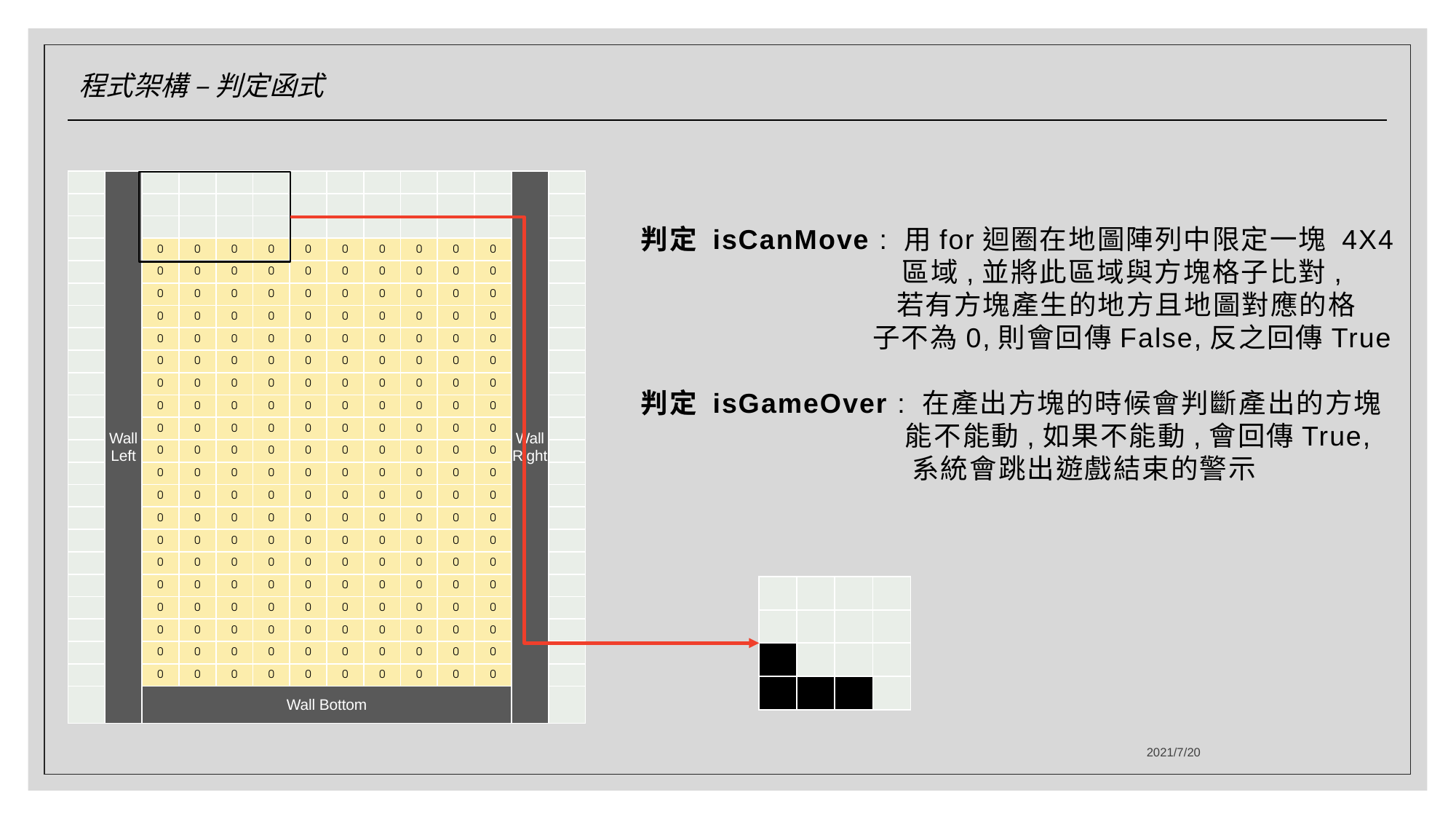

程式架構 – 判定函式
|  | Wall Left |  |  |  |  |  |  |  |  |  |  | Wall Right |  |
| --- | --- | --- | --- | --- | --- | --- | --- | --- | --- | --- | --- | --- | --- |
|  |  |  |  |  |  |  |  |  |  |  |  |  |  |
|  |  |  |  |  |  |  |  |  |  |  |  |  |  |
|  |  | 0 | 0 | 0 | 0 | 0 | 0 | 0 | 0 | 0 | 0 |  |  |
|  |  | 0 | 0 | 0 | 0 | 0 | 0 | 0 | 0 | 0 | 0 |  |  |
|  |  | 0 | 0 | 0 | 0 | 0 | 0 | 0 | 0 | 0 | 0 |  |  |
|  |  | 0 | 0 | 0 | 0 | 0 | 0 | 0 | 0 | 0 | 0 |  |  |
|  |  | 0 | 0 | 0 | 0 | 0 | 0 | 0 | 0 | 0 | 0 |  |  |
|  |  | 0 | 0 | 0 | 0 | 0 | 0 | 0 | 0 | 0 | 0 |  |  |
|  |  | 0 | 0 | 0 | 0 | 0 | 0 | 0 | 0 | 0 | 0 |  |  |
|  |  | 0 | 0 | 0 | 0 | 0 | 0 | 0 | 0 | 0 | 0 |  |  |
|  |  | 0 | 0 | 0 | 0 | 0 | 0 | 0 | 0 | 0 | 0 |  |  |
|  |  | 0 | 0 | 0 | 0 | 0 | 0 | 0 | 0 | 0 | 0 |  |  |
|  |  | 0 | 0 | 0 | 0 | 0 | 0 | 0 | 0 | 0 | 0 |  |  |
|  |  | 0 | 0 | 0 | 0 | 0 | 0 | 0 | 0 | 0 | 0 |  |  |
|  |  | 0 | 0 | 0 | 0 | 0 | 0 | 0 | 0 | 0 | 0 |  |  |
|  |  | 0 | 0 | 0 | 0 | 0 | 0 | 0 | 0 | 0 | 0 |  |  |
|  |  | 0 | 0 | 0 | 0 | 0 | 0 | 0 | 0 | 0 | 0 |  |  |
|  |  | 0 | 0 | 0 | 0 | 0 | 0 | 0 | 0 | 0 | 0 |  |  |
|  |  | 0 | 0 | 0 | 0 | 0 | 0 | 0 | 0 | 0 | 0 |  |  |
|  |  | 0 | 0 | 0 | 0 | 0 | 0 | 0 | 0 | 0 | 0 |  |  |
|  |  | 0 | 0 | 0 | 0 | 0 | 0 | 0 | 0 | 0 | 0 |  |  |
|  |  | 0 | 0 | 0 | 0 | 0 | 0 | 0 | 0 | 0 | 0 |  |  |
|  |  | Wall Bottom |  |  |  |  |  |  |  |  |  |  |  |

判定 isCanMove : 用for迴圈在地圖陣列中限定一塊 4X4		    區域,並將此區域與方塊格子比對,
		    若有方塊產生的地方且地圖對應的格	                子不為0,則會回傳False,反之回傳True

判定 isGameOver : 在產出方塊的時候會判斷產出的方塊		      能不能動,如果不能動,會回傳True,
		      系統會跳出遊戲結束的警示

|  |  |  |  |
| --- | --- | --- | --- |
|  |  |  |  |
|  |  |  |  |
|  |  |  |  |
2021/7/20